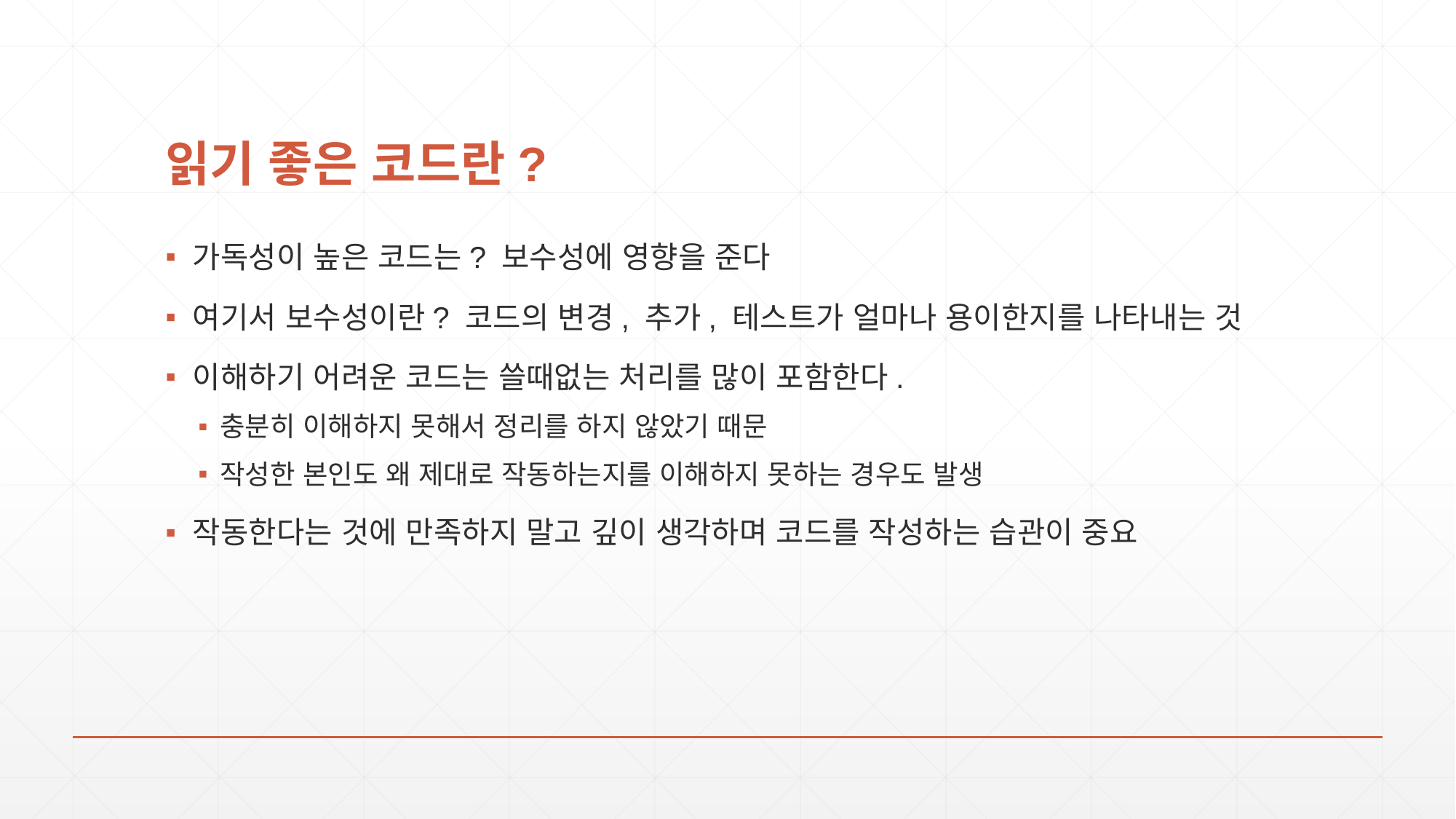

# 읽기 좋은 코드란?
가독성이 높은 코드는? 보수성에 영향을 준다
여기서 보수성이란? 코드의 변경, 추가, 테스트가 얼마나 용이한지를 나타내는 것
이해하기 어려운 코드는 쓸때없는 처리를 많이 포함한다.
충분히 이해하지 못해서 정리를 하지 않았기 때문
작성한 본인도 왜 제대로 작동하는지를 이해하지 못하는 경우도 발생
작동한다는 것에 만족하지 말고 깊이 생각하며 코드를 작성하는 습관이 중요